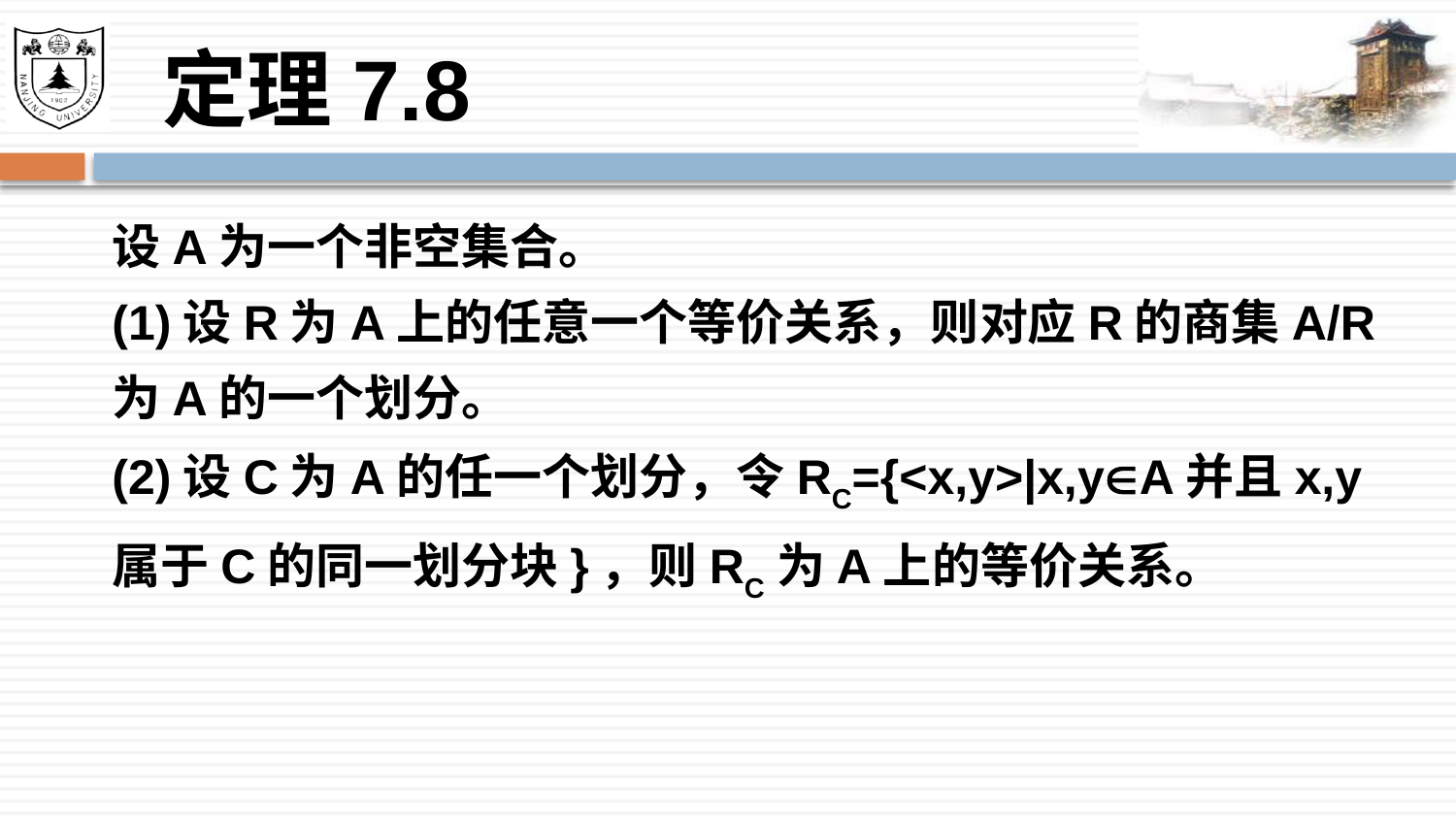

# 定理7.8
设A为一个非空集合。
(1)设R为A上的任意一个等价关系，则对应R的商集A/R为A的一个划分。
(2)设C为A的任一个划分，令RC={<x,y>|x,y∈A并且x,y属于C的同一划分块}，则RC为A上的等价关系。